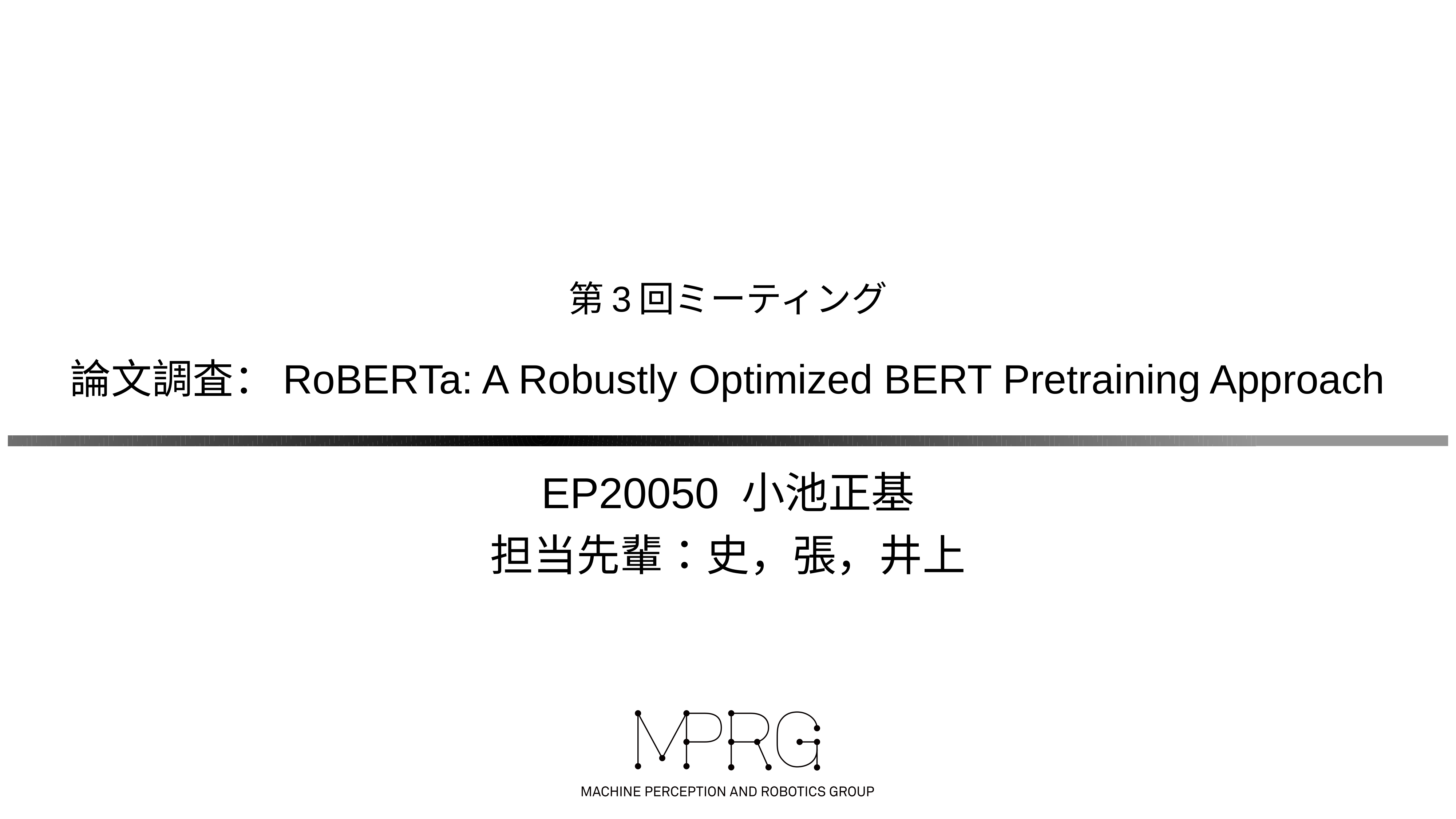

第3回ミーティング
# 論文調査：RoBERTa: A Robustly Optimized BERT Pretraining Approach
EP20050 小池正基
担当先輩：史，張，井上